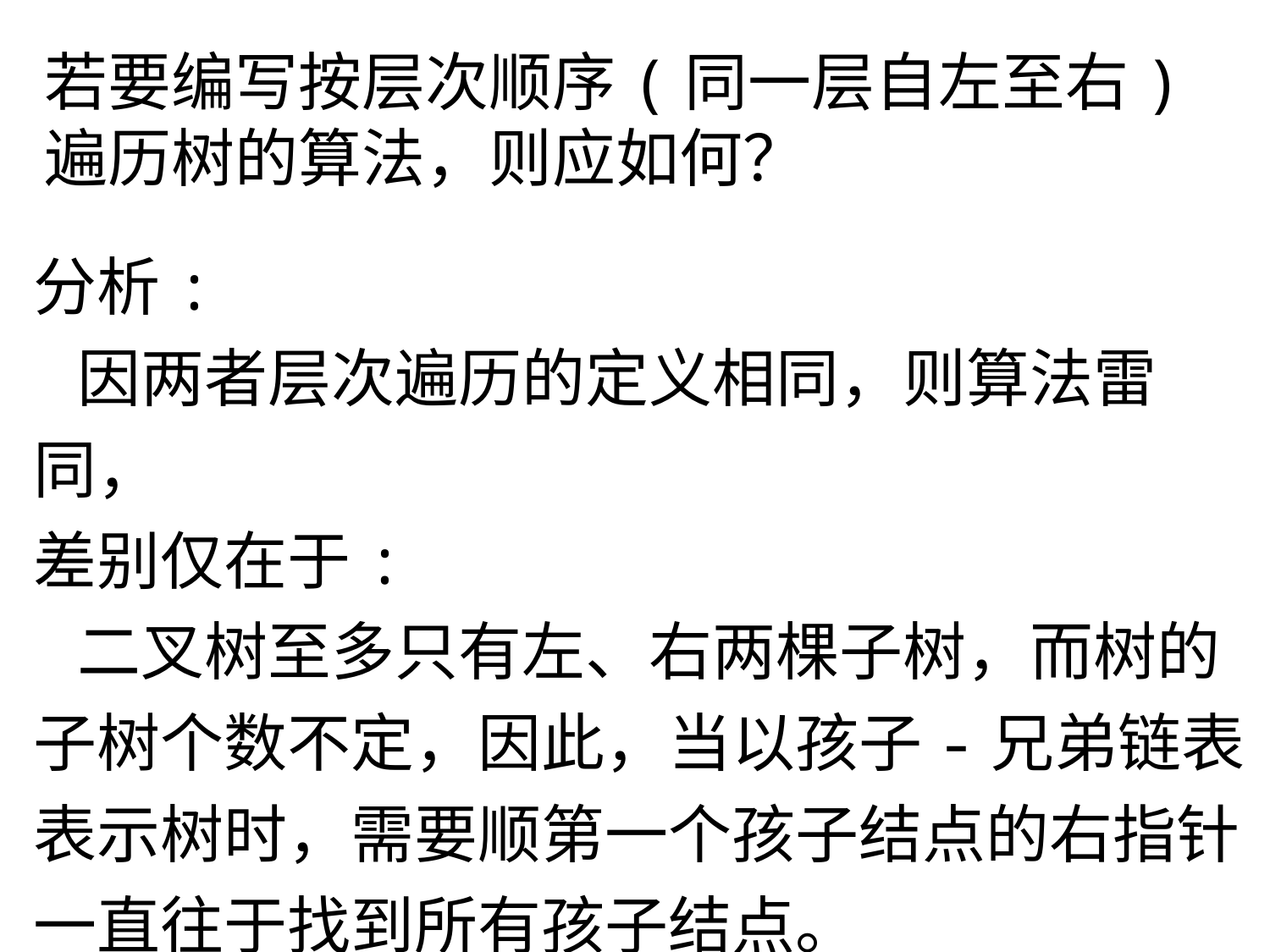

若要编写按层次顺序(同一层自左至右)遍历树的算法，则应如何？
分析:
  因两者层次遍历的定义相同，则算法雷同，
差别仅在于:
  二叉树至多只有左、右两棵子树，而树的子树个数不定，因此，当以孩子-兄弟链表表示树时，需要顺第一个孩子结点的右指针一直往于找到所有孩子结点。